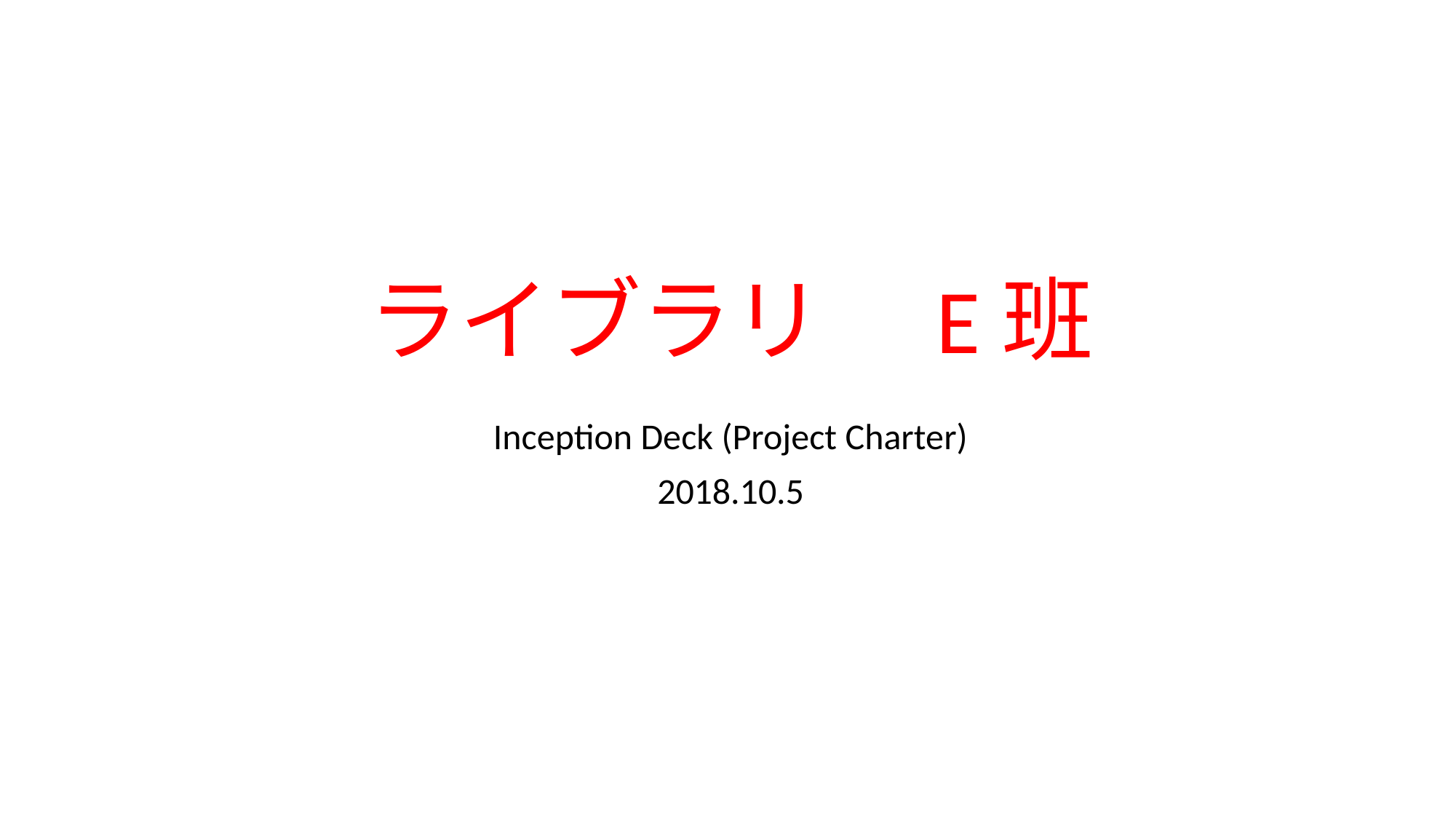

# ライブラリ　E班
Inception Deck (Project Charter)
2018.10.5